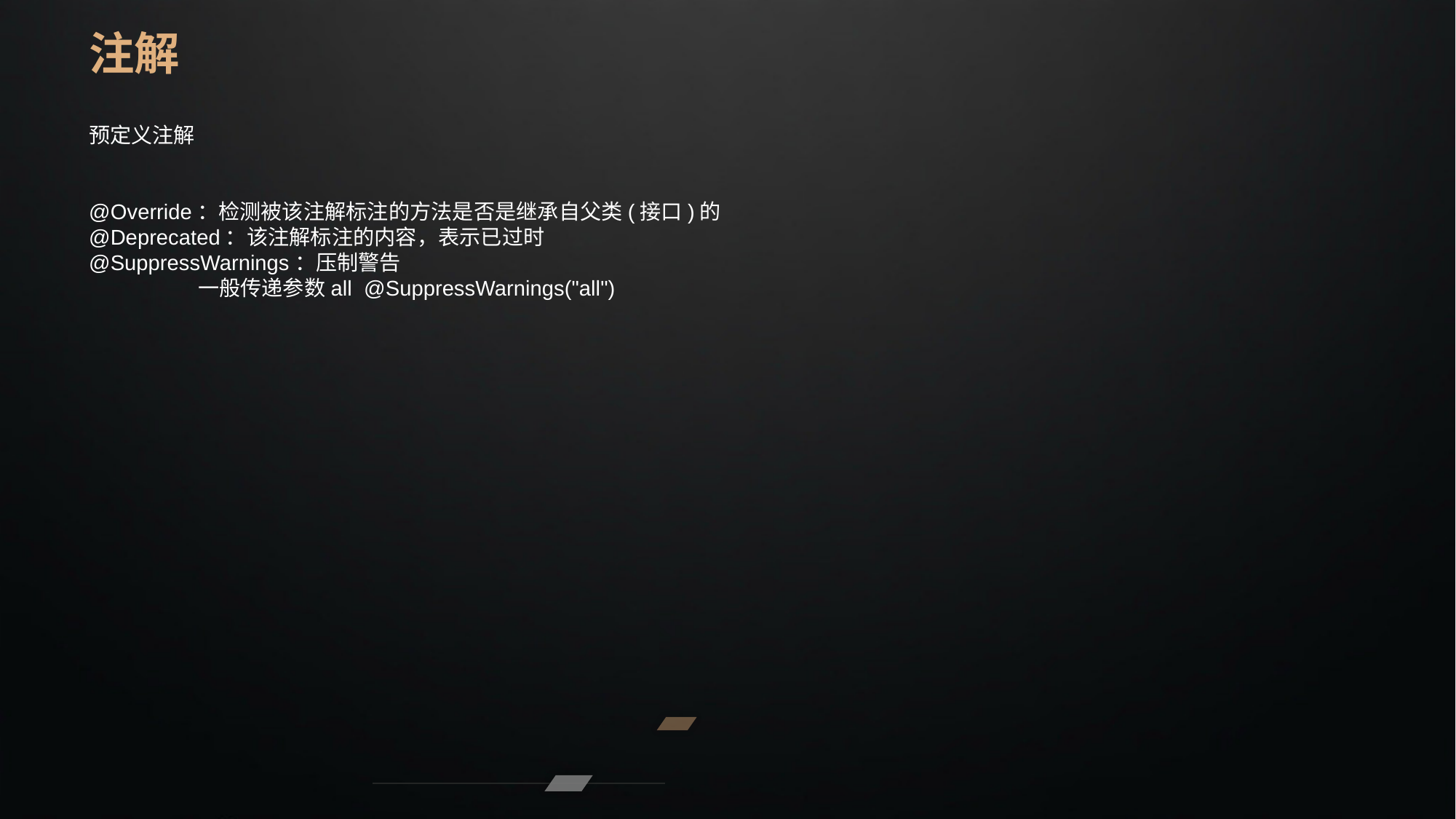

注解
预定义注解

@Override：检测被该注解标注的方法是否是继承自父类(接口)的
@Deprecated：该注解标注的内容，表示已过时
@SuppressWarnings：压制警告
	一般传递参数all  @SuppressWarnings("all")